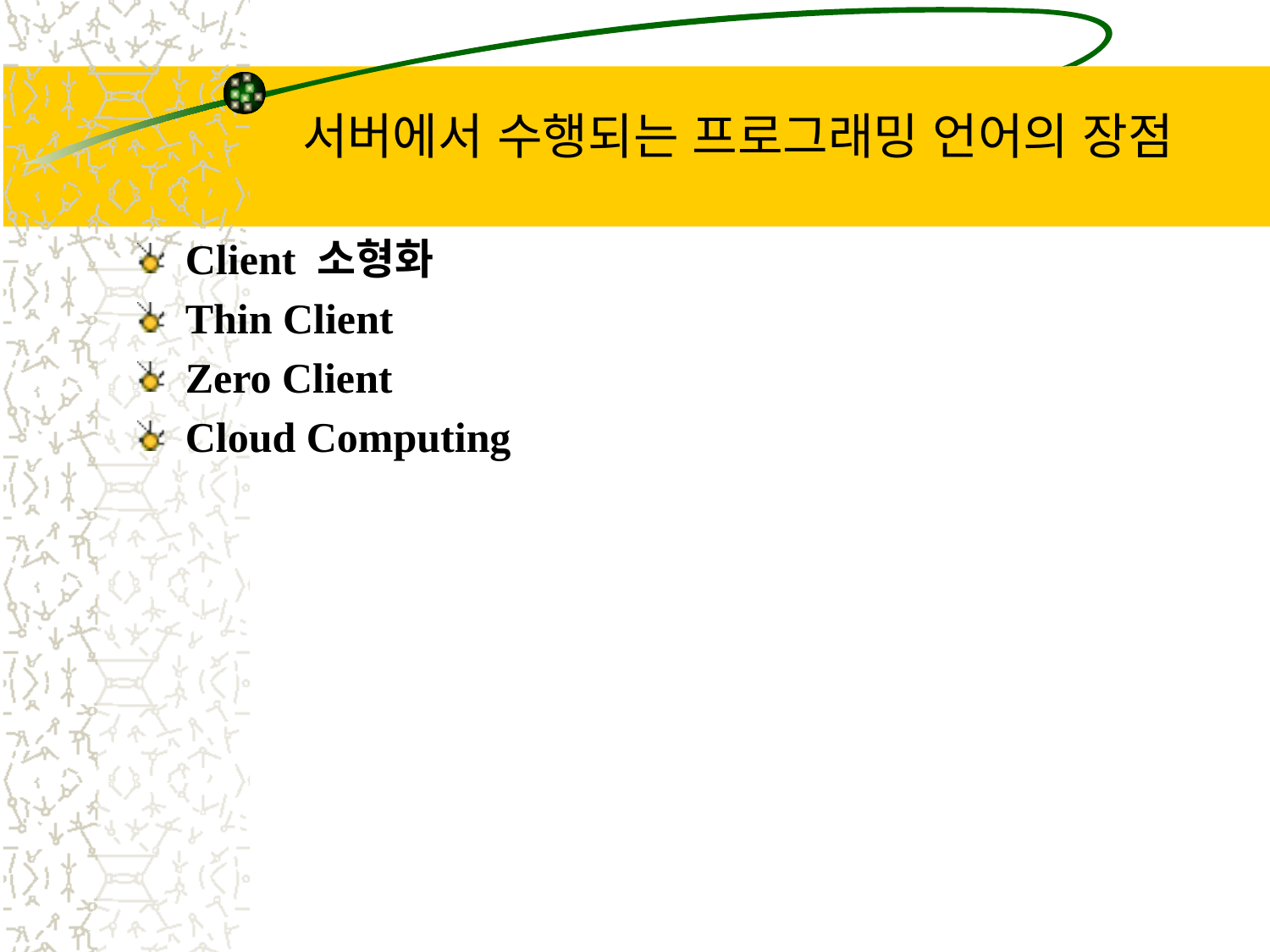

# 서버에서 수행되는 프로그래밍 언어의 장점
Client 소형화
Thin Client
Zero Client
Cloud Computing